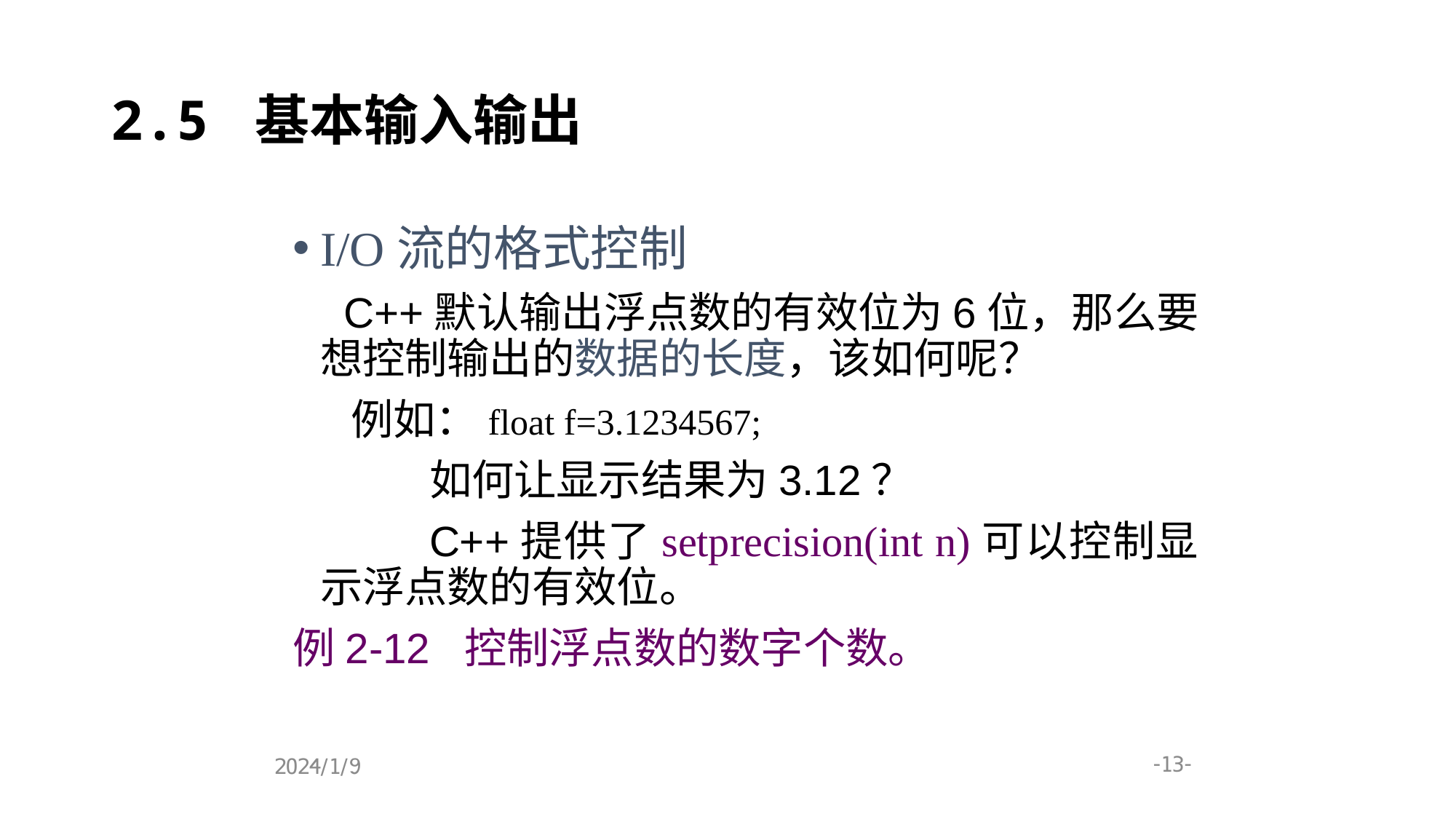

# 2.5 基本输入输出
I/O流的格式控制
     C++默认输出浮点数的有效位为6位，那么要想控制输出的数据的长度，该如何呢？
      例如：float f=3.1234567;
		如何让显示结果为3.12？
		C++提供了setprecision(int n)可以控制显示浮点数的有效位。
例2-12  控制浮点数的数字个数。

-13-
2024/1/9